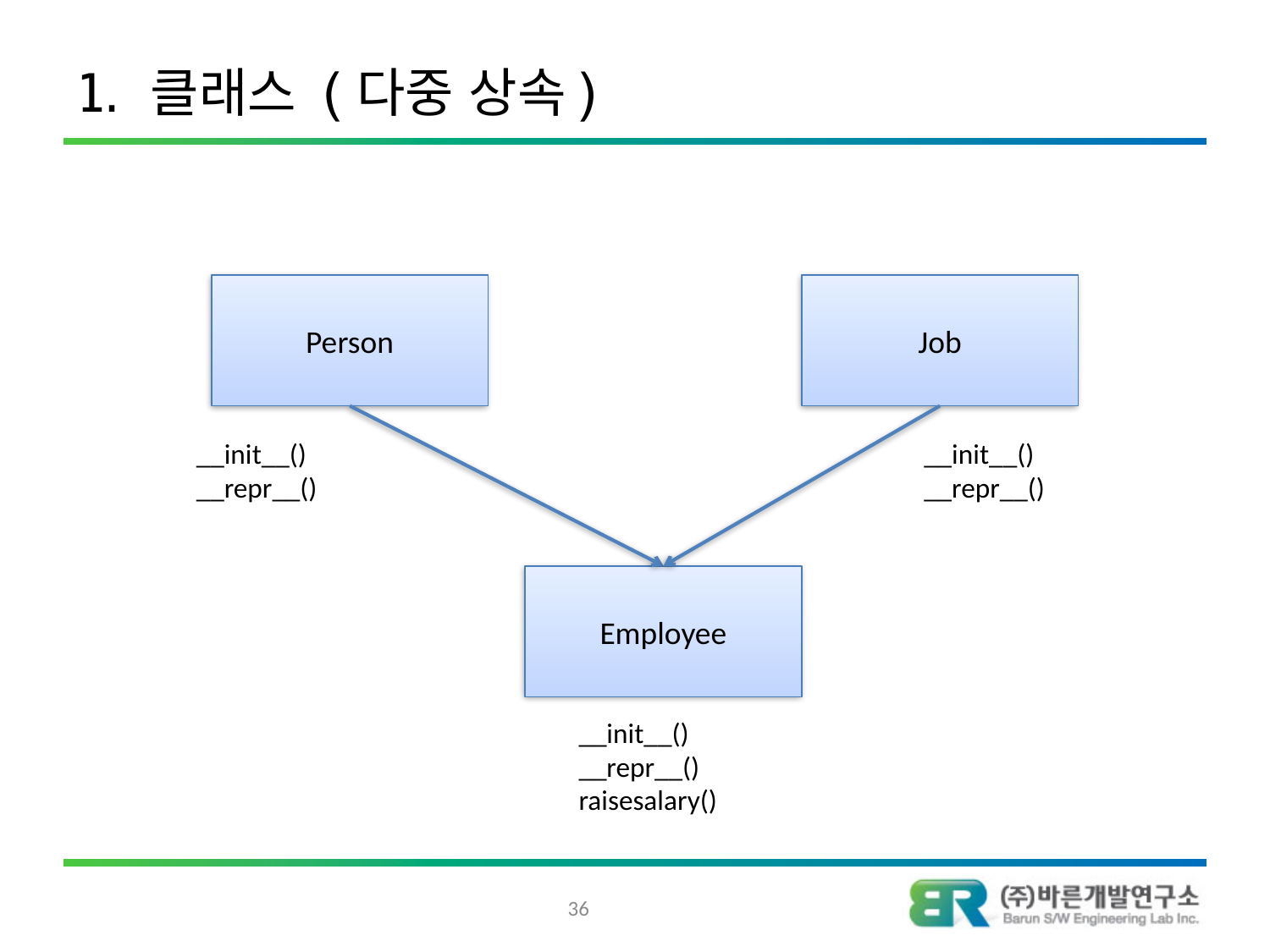

# 1. 클래스 (다중 상속)

Person
Job
__init__()
__repr__()
__init__()
__repr__()
Employee
__init__()
__repr__()
raisesalary()
36